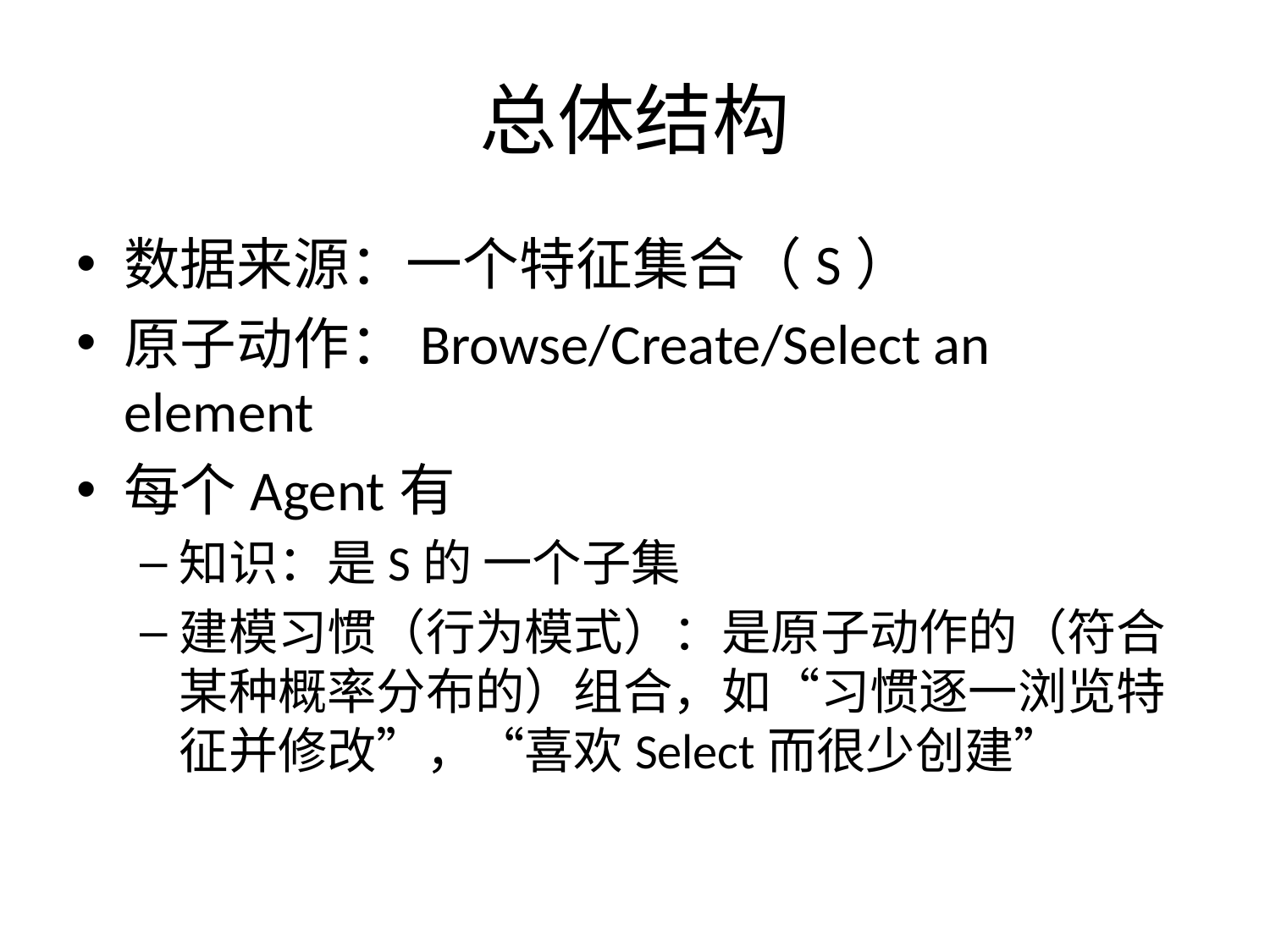

# 总体结构
数据来源：一个特征集合（S）
原子动作：Browse/Create/Select an element
每个Agent有
知识：是S的 一个子集
建模习惯（行为模式）：是原子动作的（符合某种概率分布的）组合，如“习惯逐一浏览特征并修改”，“喜欢Select而很少创建”